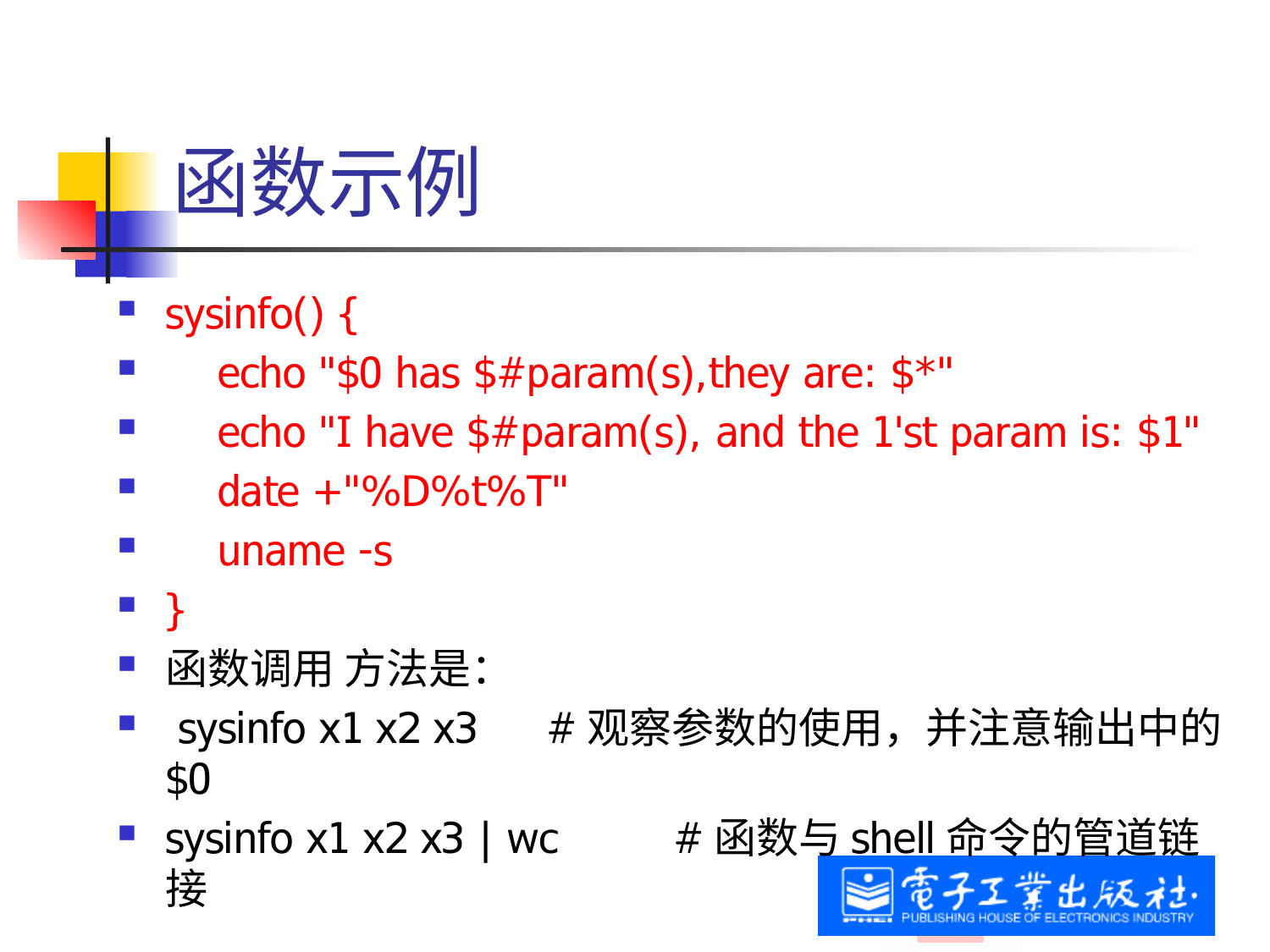

# 函数示例
sysinfo() {
    echo "$0 has $#param(s),they are: $*"
    echo "I have $#param(s), and the 1'st param is: $1"
    date +"%D%t%T"
    uname -s
}
函数调用 方法是：
 sysinfo x1 x2 x3	#观察参数的使用，并注意输出中的$0
sysinfo x1 x2 x3 | wc	#函数与shell命令的管道链接